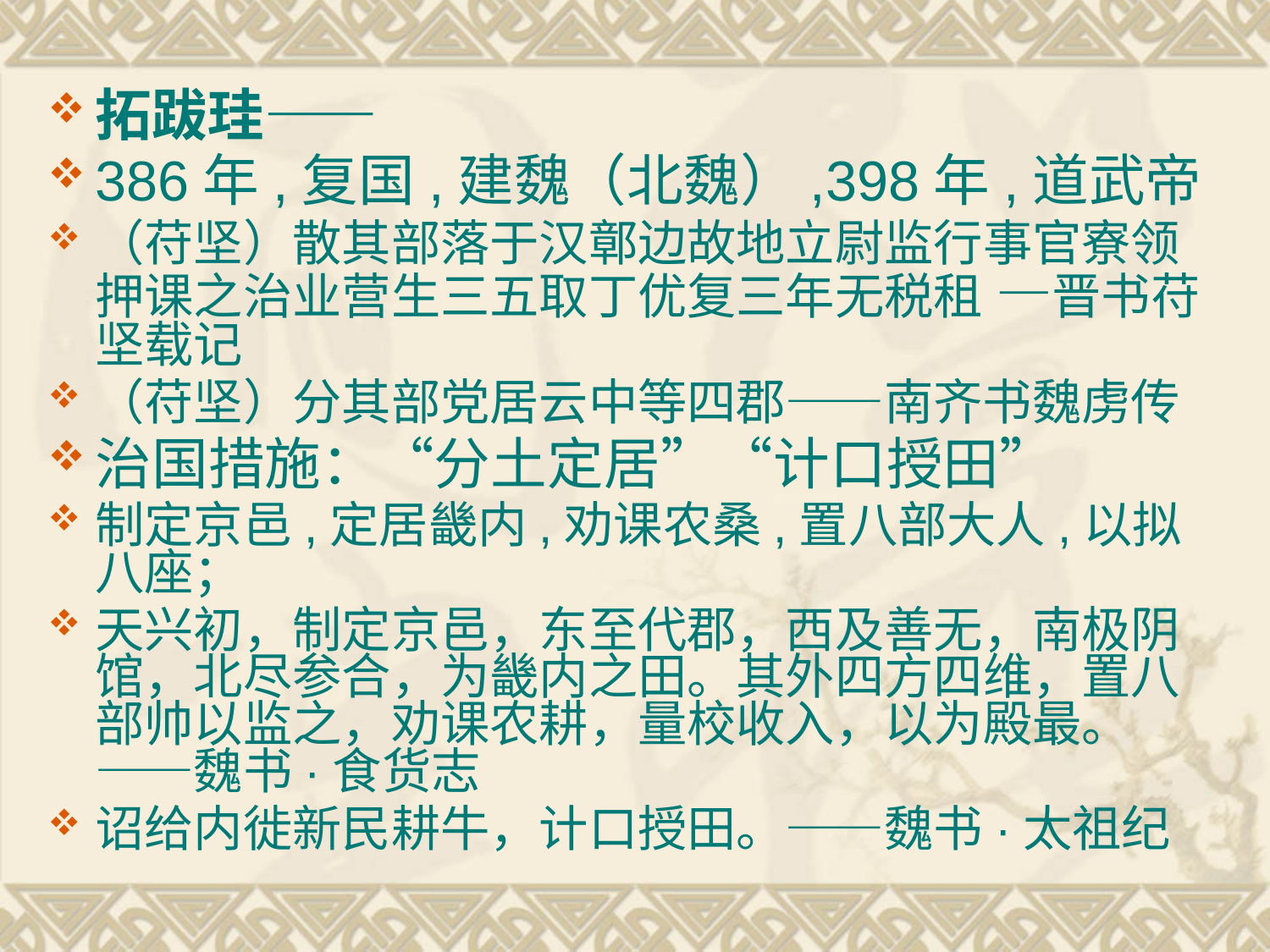

拓跋珪——
386年,复国,建魏（北魏）,398年,道武帝
（苻坚）散其部落于汉鄣边故地立尉监行事官寮领押课之治业营生三五取丁优复三年无税租 —晋书苻坚载记
（苻坚）分其部党居云中等四郡——南齐书魏虏传
治国措施：“分土定居”“计口授田”
制定京邑,定居畿内,劝课农桑,置八部大人,以拟八座；
天兴初，制定京邑，东至代郡，西及善无，南极阴馆，北尽参合，为畿内之田。其外四方四维，置八部帅以监之，劝课农耕，量校收入，以为殿最。——魏书·食货志
诏给内徙新民耕牛，计口授田。——魏书·太祖纪